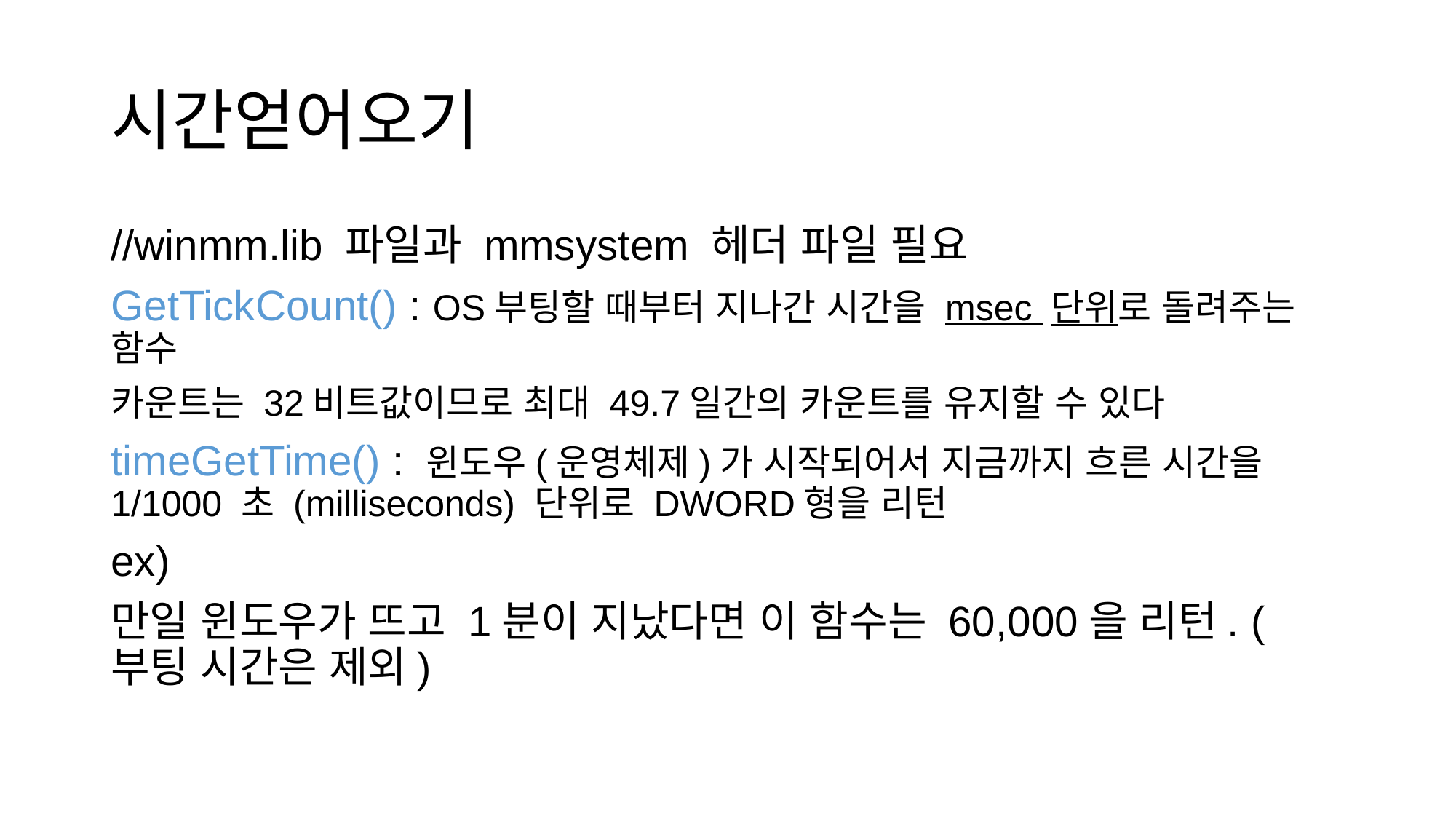

# 시간얻어오기
//winmm.lib 파일과 mmsystem 헤더 파일 필요
GetTickCount() : OS부팅할 때부터 지나간 시간을 msec 단위로 돌려주는 함수
카운트는 32비트값이므로 최대 49.7일간의 카운트를 유지할 수 있다
timeGetTime() : 윈도우(운영체제)가 시작되어서 지금까지 흐른 시간을 1/1000 초 (milliseconds) 단위로 DWORD형을 리턴
ex)
만일 윈도우가 뜨고 1분이 지났다면 이 함수는 60,000을 리턴. (부팅 시간은 제외)